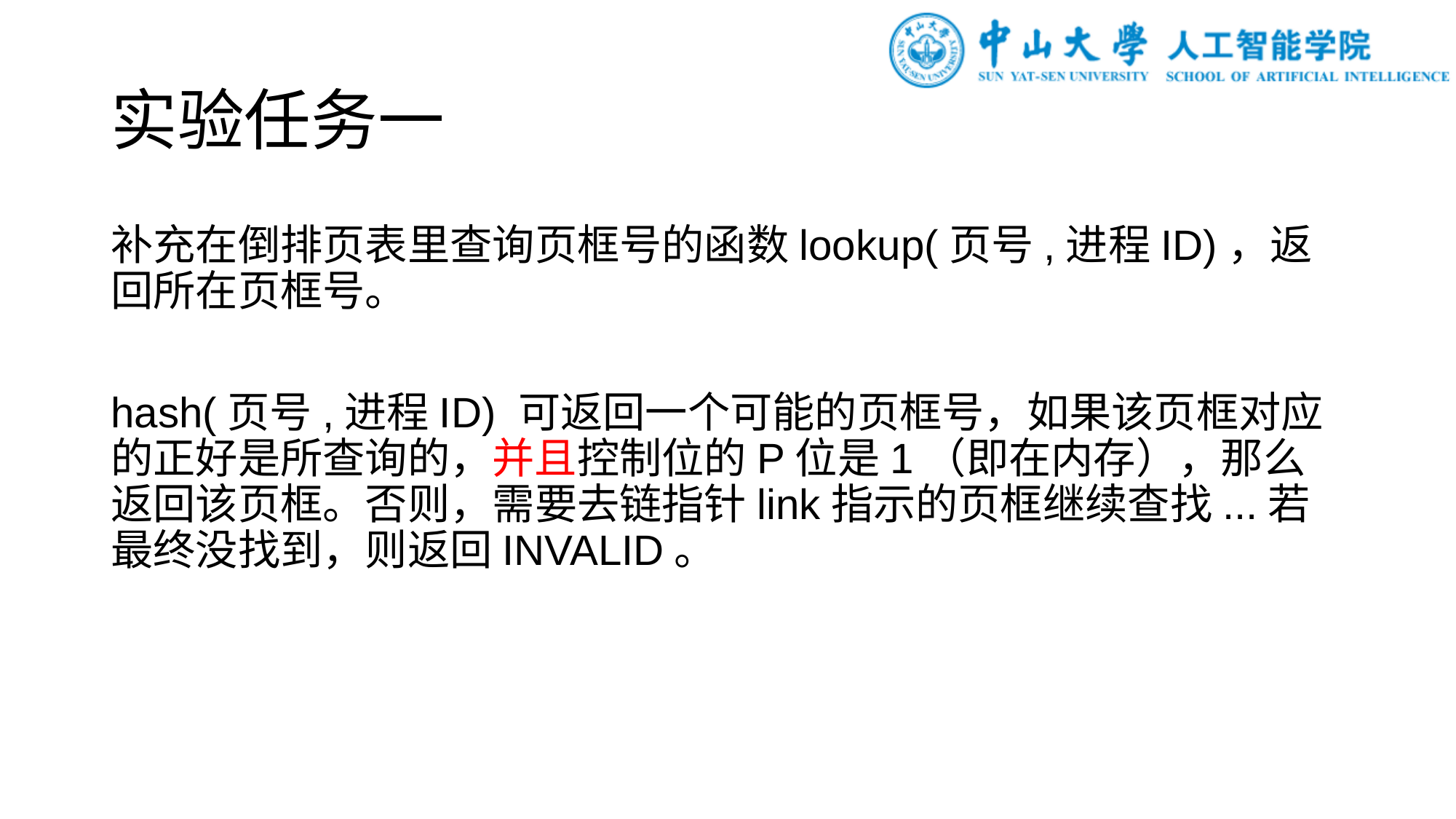

# 实验任务一
补充在倒排页表里查询页框号的函数lookup(页号,进程ID)，返回所在页框号。

hash(页号,进程ID) 可返回一个可能的页框号，如果该页框对应的正好是所查询的，并且控制位的P位是1（即在内存），那么返回该页框。否则，需要去链指针link指示的页框继续查找...若最终没找到，则返回INVALID。